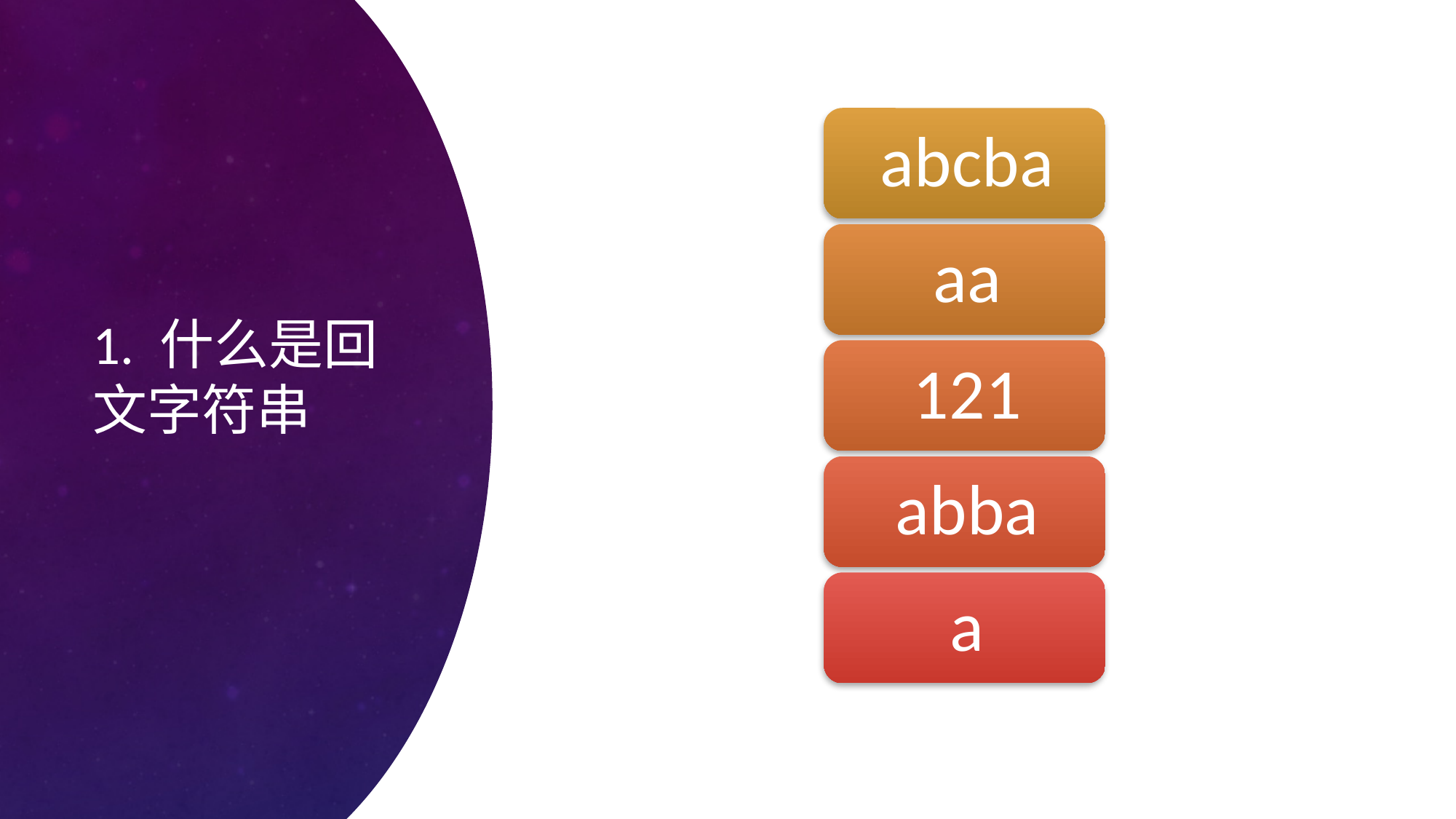

# 1. 什么是回文字符串
abcba
aa
121
abba
a